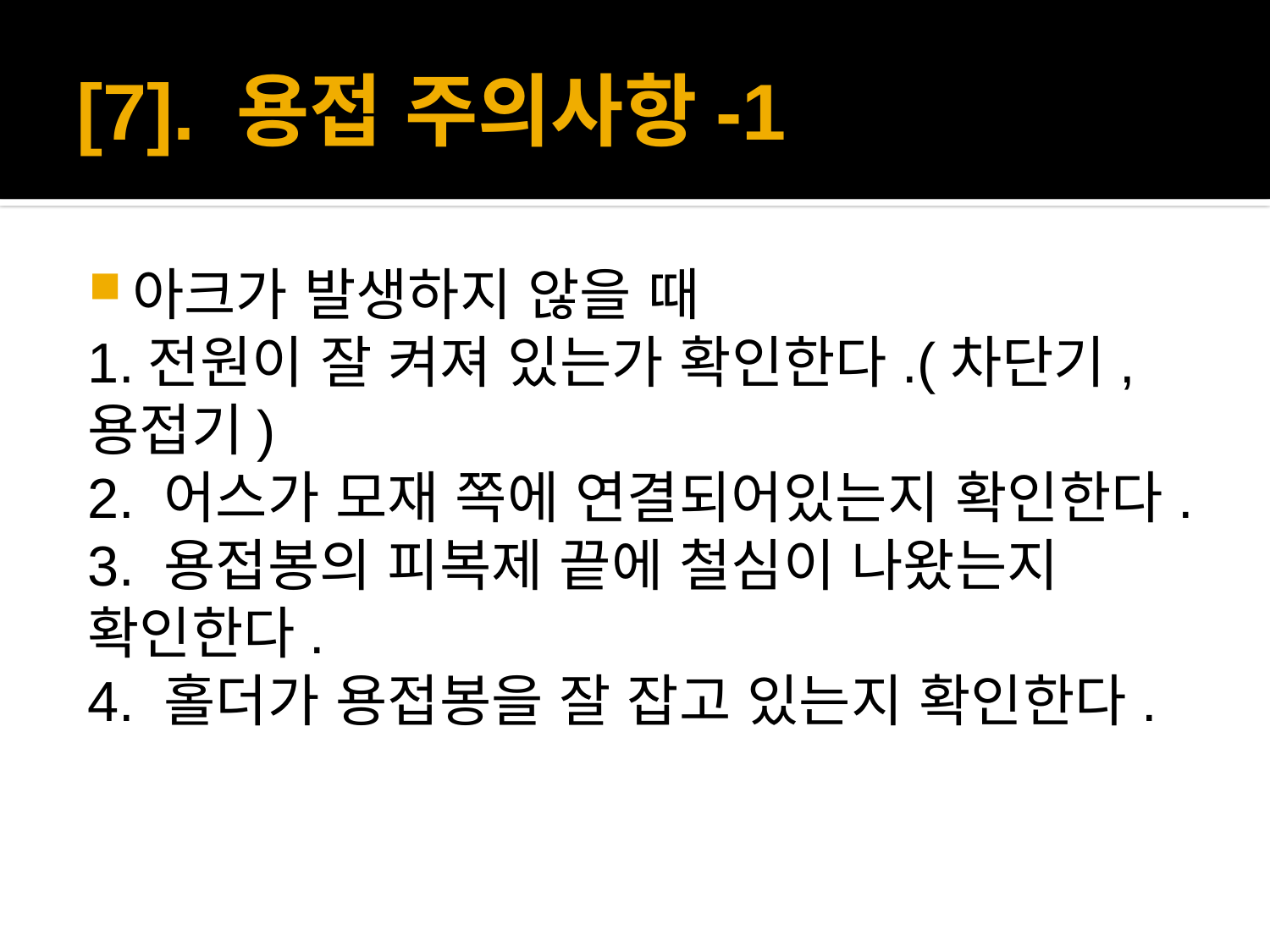

# [7]. 용접 주의사항-1
아크가 발생하지 않을 때
1.전원이 잘 켜져 있는가 확인한다.(차단기, 용접기)
2. 어스가 모재 쪽에 연결되어있는지 확인한다.
3. 용접봉의 피복제 끝에 철심이 나왔는지 확인한다.
4. 홀더가 용접봉을 잘 잡고 있는지 확인한다.